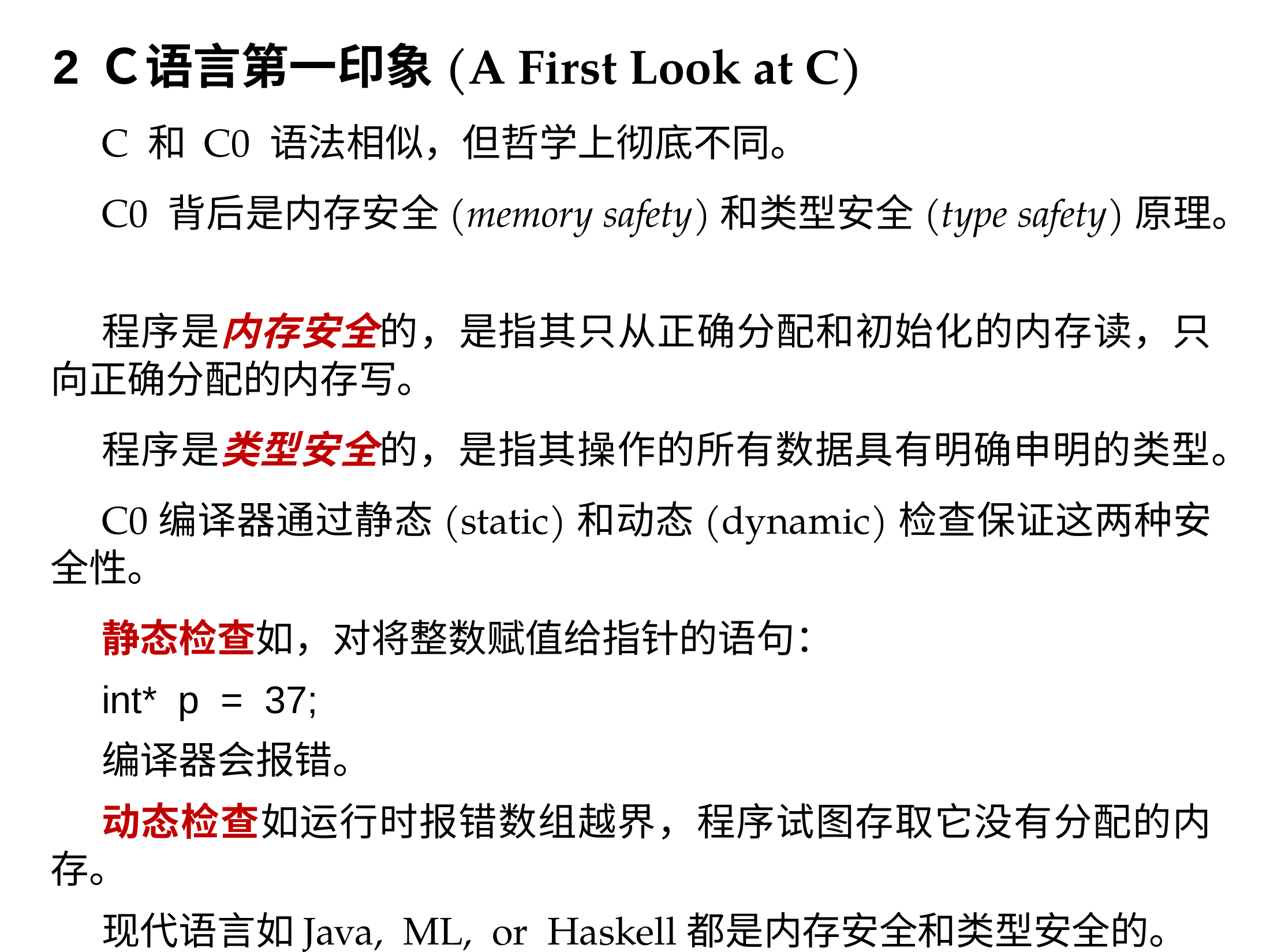

Ｃ语言第一印象(A First Look at C)
C 和 C0 语法相似，但哲学上彻底不同。
C0 背后是内存安全(memory safety)和类型安全(type safety)原理。
程序是内存安全的，是指其只从正确分配和初始化的内存读，只向正确分配的内存写。
程序是类型安全的，是指其操作的所有数据具有明确申明的类型。
C0编译器通过静态(static)和动态(dynamic)检查保证这两种安全性。
静态检查如，对将整数赋值给指针的语句：
int*  p  =  37;
编译器会报错。
动态检查如运行时报错数组越界，程序试图存取它没有分配的内存。
现代语言如Java,  ML,  or  Haskell都是内存安全和类型安全的。